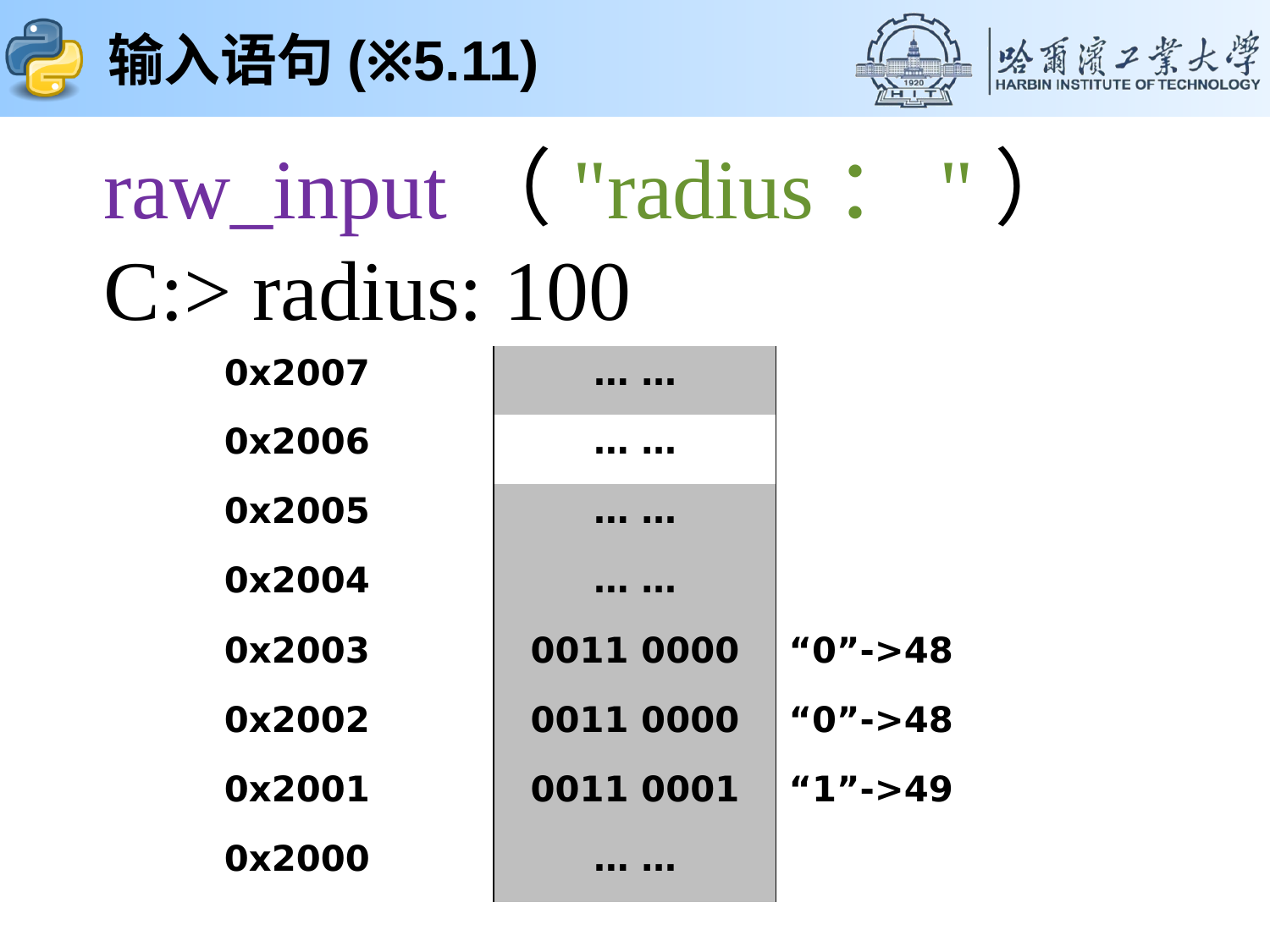

# 输入语句(※5.11)
raw_input（"radius："）
C:> radius: 100

| 0x2007 | … … |  |
| --- | --- | --- |
| 0x2006 | … … |  |
| 0x2005 | … … |  |
| 0x2004 | … … |  |
| 0x2003 | 0011 0000 | “0”->48 |
| 0x2002 | 0011 0000 | “0”->48 |
| 0x2001 | 0011 0001 | “1”->49 |
| 0x2000 | … … |  |